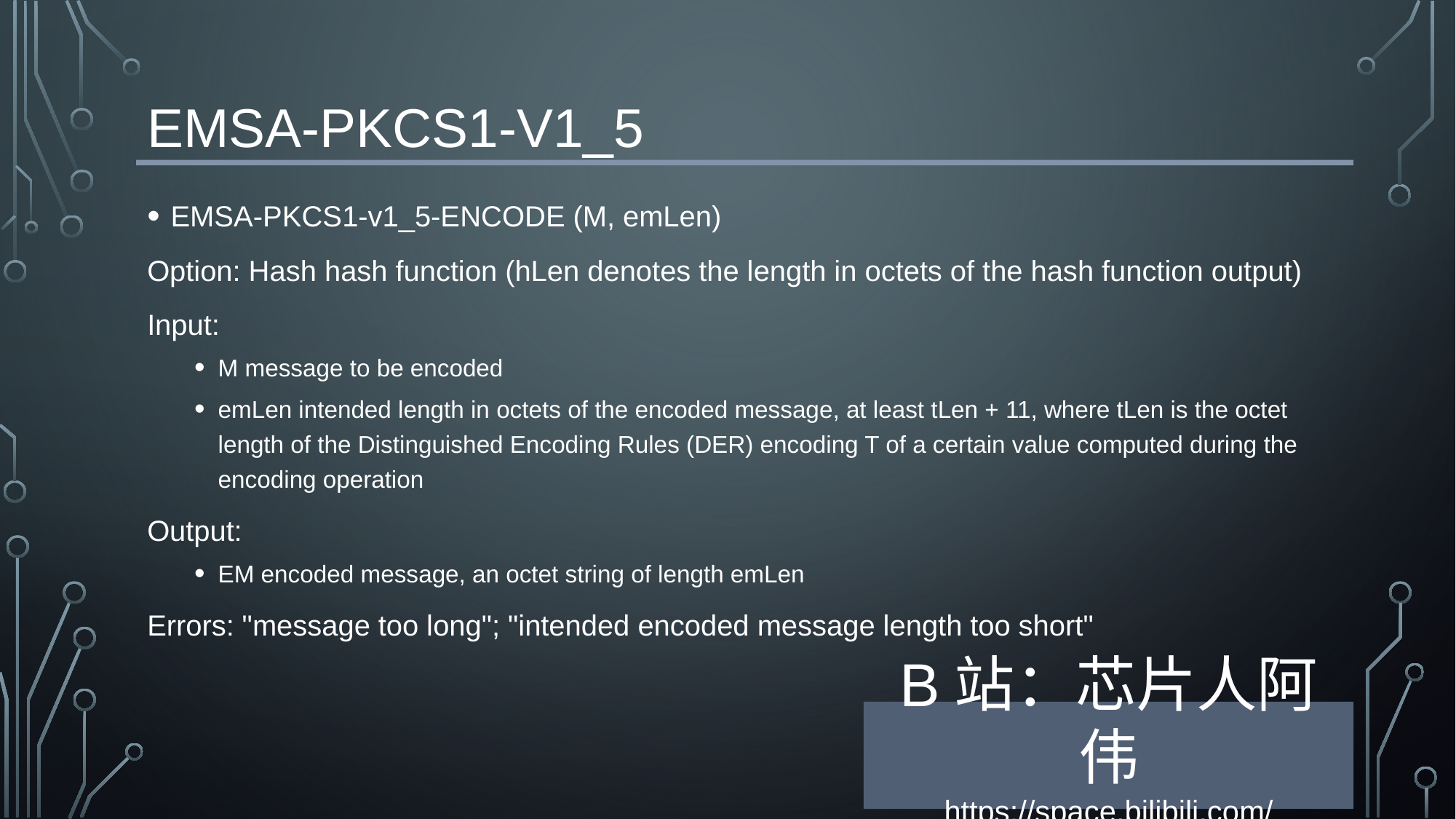

# EMSA-PKCS1-v1_5

EMSA-PKCS1-v1_5-ENCODE (M, emLen)
Option: Hash hash function (hLen denotes the length in octets of the hash function output)
Input:
M message to be encoded
emLen intended length in octets of the encoded message, at least tLen + 11, where tLen is the octet length of the Distinguished Encoding Rules (DER) encoding T of a certain value computed during the encoding operation
Output:
EM encoded message, an octet string of length emLen
Errors: "message too long"; "intended encoded message length too short"
B站：芯片人阿伟
https://space.bilibili.com/243180540